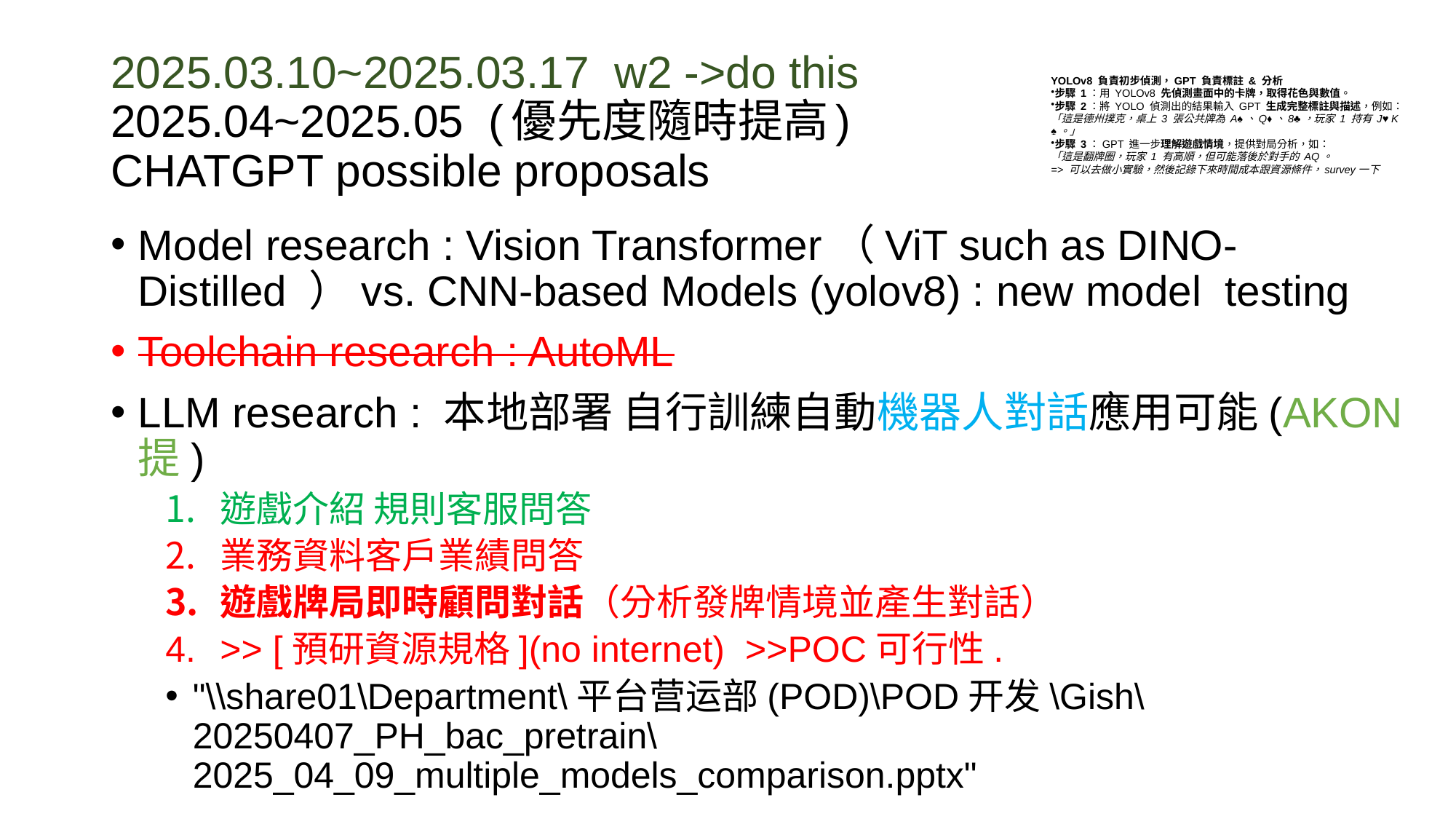

# 2025.03.10~2025.03.17  w2 ->do this 2025.04~2025.05  (優先度隨時提高) CHATGPT possible proposals
YOLOv8 負責初步偵測，GPT 負責標註 & 分析
步驟 1：用 YOLOv8 先偵測畫面中的卡牌，取得花色與數值。
步驟 2：將 YOLO 偵測出的結果輸入 GPT 生成完整標註與描述，例如：
「這是德州撲克，桌上 3 張公共牌為 A♠、Q♦、8♣，玩家 1 持有 J♥ K♠。」
步驟 3：GPT 進一步理解遊戲情境，提供對局分析，如：
「這是翻牌圈，玩家 1 有高順，但可能落後於對手的 AQ。
=> 可以去做小實驗，然後記錄下來時間成本跟資源條件，survey一下

Model research : Vision Transformer（ViT such as DINO- Distilled ）vs. CNN-based Models (yolov8) : new model  testing
Toolchain research : AutoML
LLM research : 本地部署 自行訓練自動機器人對話應用可能(AKON提)
遊戲介紹 規則客服問答
業務資料客戶業績問答
遊戲牌局即時顧問對話（分析發牌情境並產生對話）
>> [預研資源規格](no internet)  >>POC可行性.
"\\share01\Department\平台营运部(POD)\POD开发\Gish\20250407_PH_bac_pretrain\2025_04_09_multiple_models_comparison.pptx"